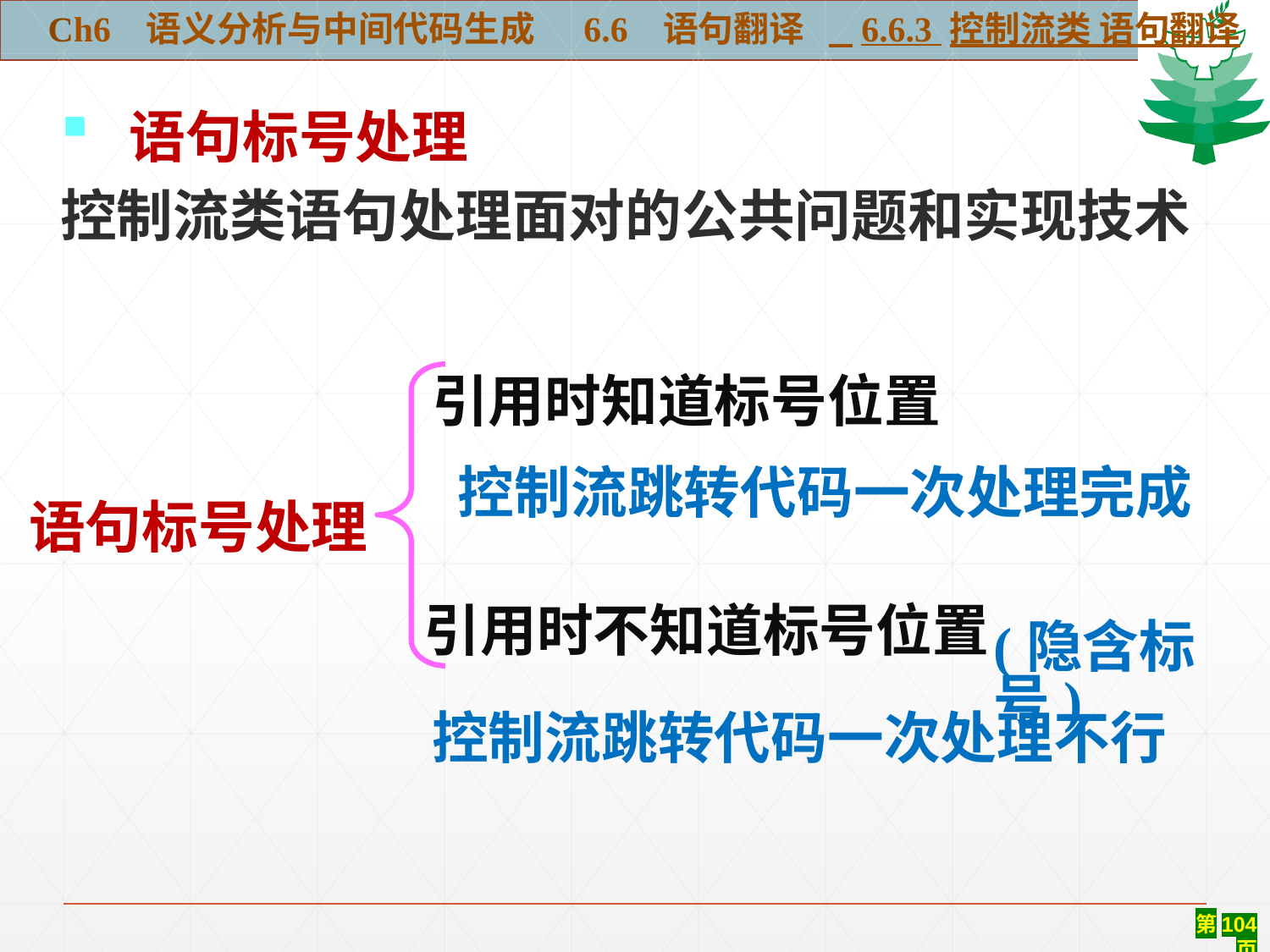

Ch6   语义分析与中间代码生成     6.6   语句翻译      6.6.3 控制流类 语句翻译
  语句标号处理
控制流类语句处理面对的公共问题和实现技术

引用时知道标号位置
控制流跳转代码一次处理完成
语句标号处理
引用时不知道标号位置
(隐含标号)
控制流跳转代码一次处理不行